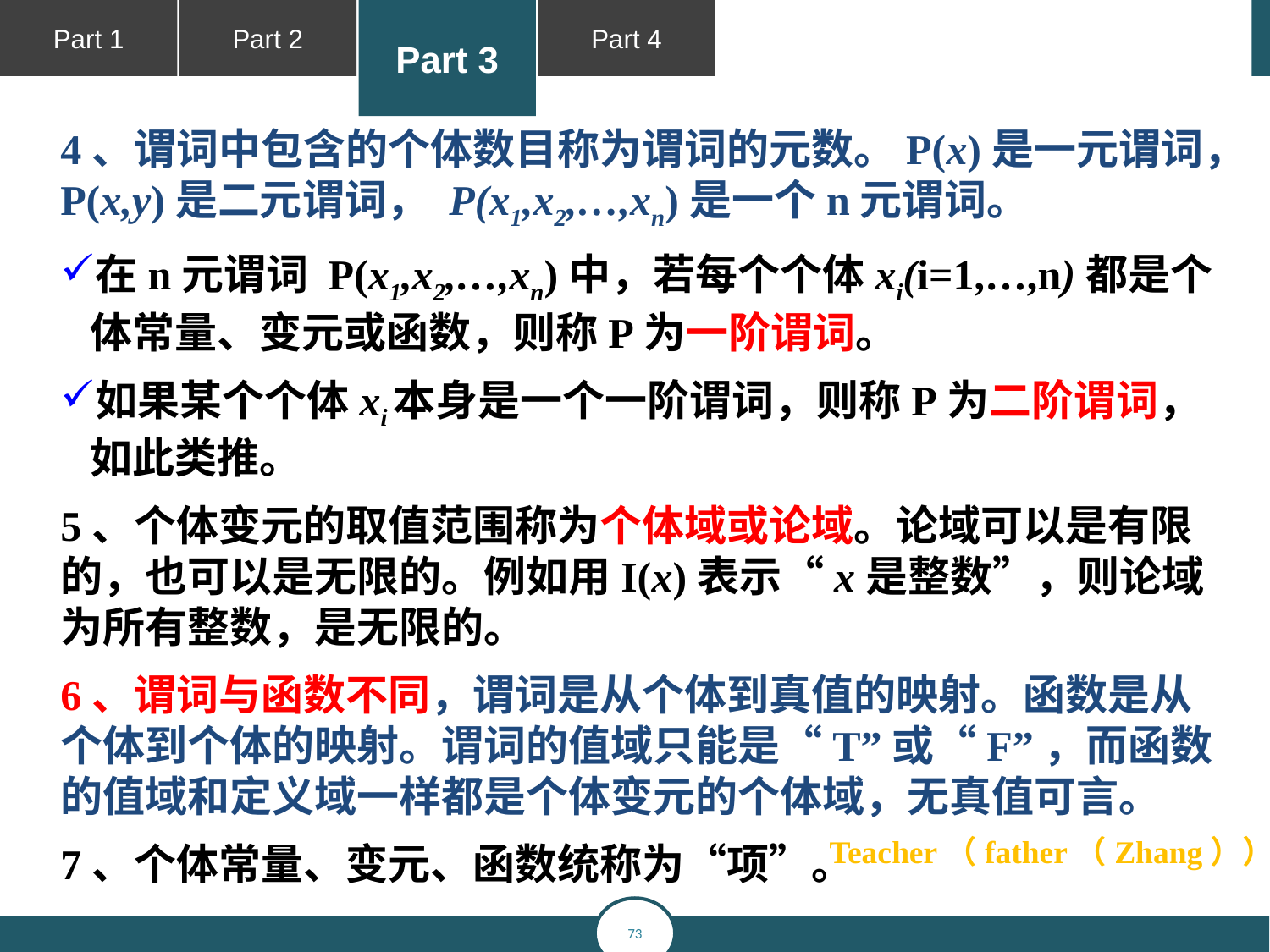

4、谓词中包含的个体数目称为谓词的元数。P(x)是一元谓词，P(x,y)是二元谓词， P(x1,x2,…,xn)是一个n元谓词。
在n元谓词 P(x1,x2,…,xn)中，若每个个体xi(i=1,…,n)都是个体常量、变元或函数，则称P为一阶谓词。
如果某个个体xi本身是一个一阶谓词，则称P为二阶谓词，如此类推。
5、个体变元的取值范围称为个体域或论域。论域可以是有限的，也可以是无限的。例如用I(x)表示“x是整数”，则论域为所有整数，是无限的。
6、谓词与函数不同，谓词是从个体到真值的映射。函数是从个体到个体的映射。谓词的值域只能是“T”或“F”，而函数的值域和定义域一样都是个体变元的个体域，无真值可言。
7、个体常量、变元、函数统称为“项”。
Teacher（father（Zhang））